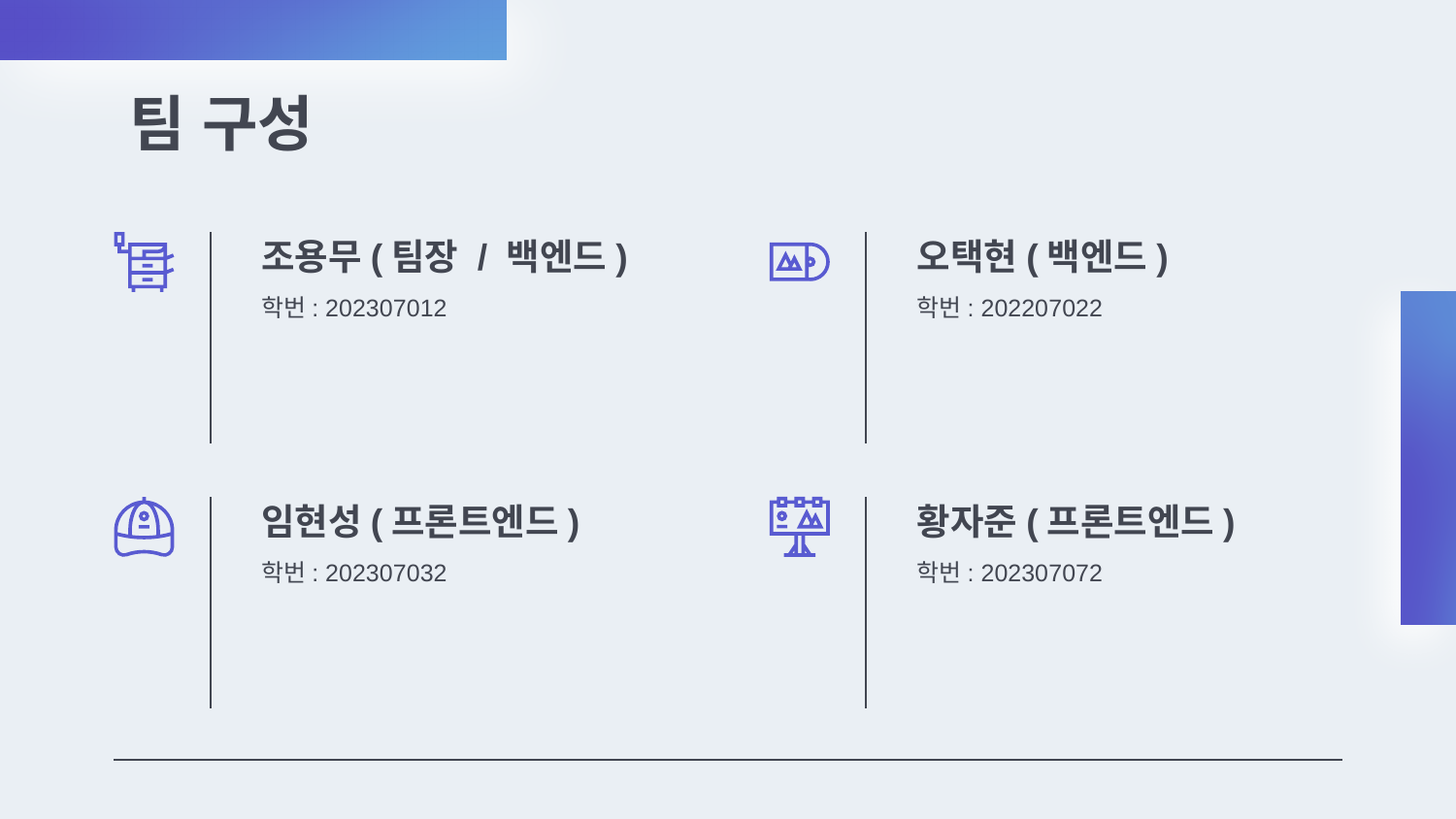

# 팀 구성

조용무(팀장 / 백엔드)
오택현(백엔드)

학번: 202307012
학번: 202207022

임현성(프론트엔드)
황자준(프론트엔드)
학번: 202307032
학번: 202307072